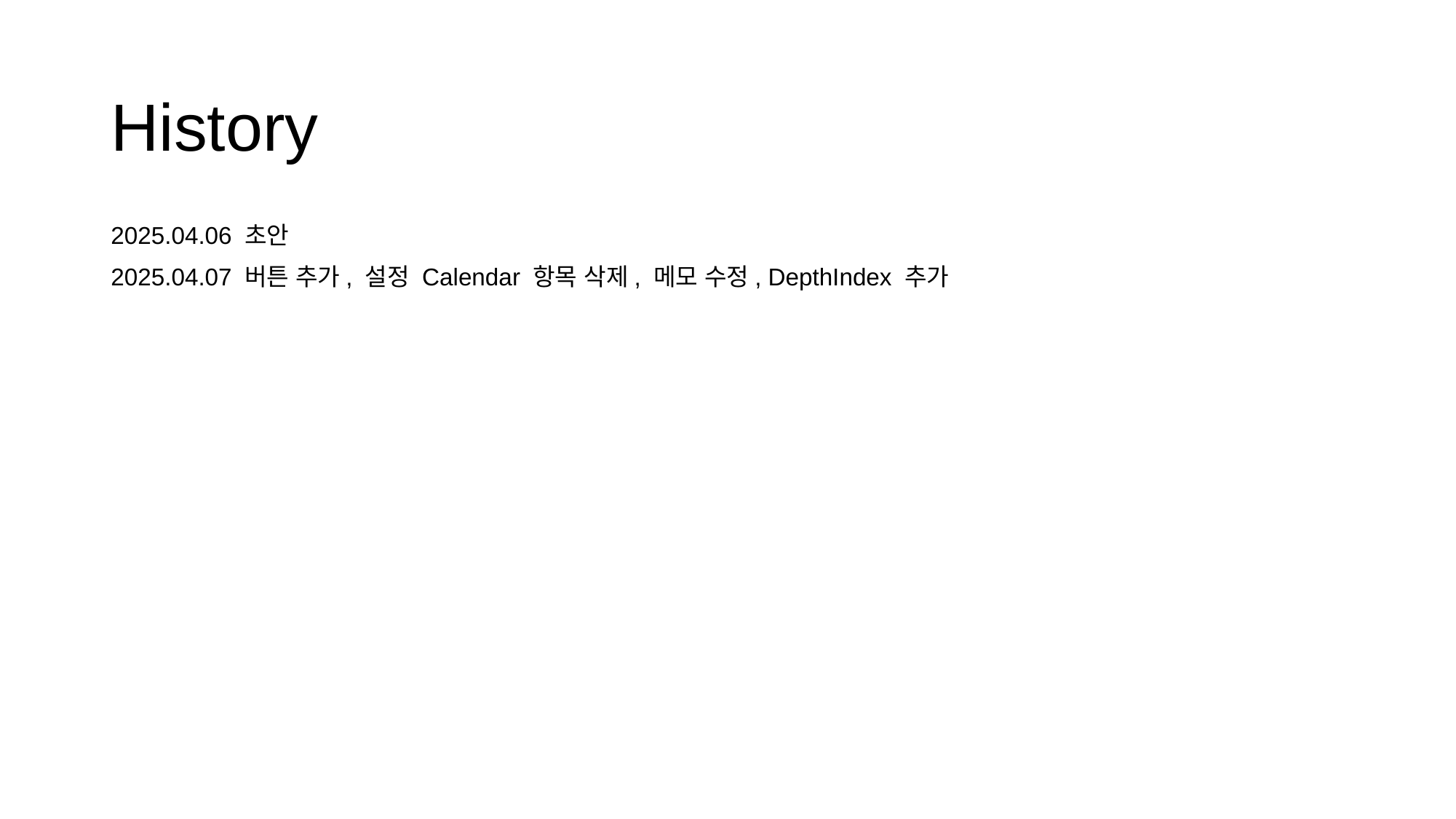

# History
2025.04.06 초안
2025.04.07 버튼 추가, 설정 Calendar 항목 삭제, 메모 수정, DepthIndex 추가